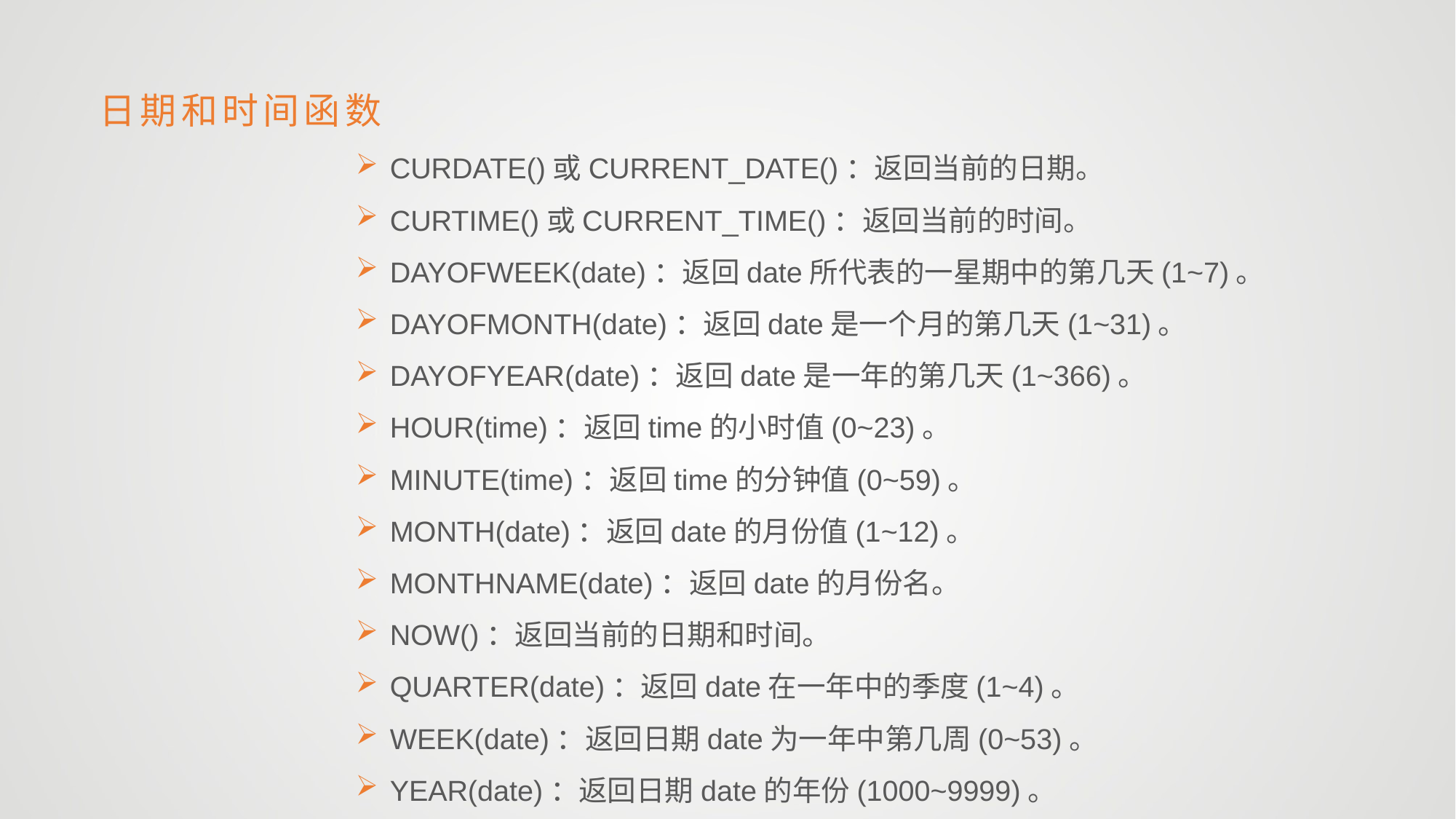

# 日期和时间函数
CURDATE()或CURRENT_DATE()：返回当前的日期。
CURTIME()或CURRENT_TIME()：返回当前的时间。
DAYOFWEEK(date)：返回date所代表的一星期中的第几天(1~7)。
DAYOFMONTH(date)：返回date是一个月的第几天(1~31)。
DAYOFYEAR(date)：返回date是一年的第几天(1~366)。
HOUR(time)：返回time的小时值(0~23)。
MINUTE(time)：返回time的分钟值(0~59)。
MONTH(date)：返回date的月份值(1~12)。
MONTHNAME(date)：返回date的月份名。
NOW()：返回当前的日期和时间。
QUARTER(date)：返回date在一年中的季度(1~4)。
WEEK(date)：返回日期date为一年中第几周(0~53)。
YEAR(date)：返回日期date的年份(1000~9999)。